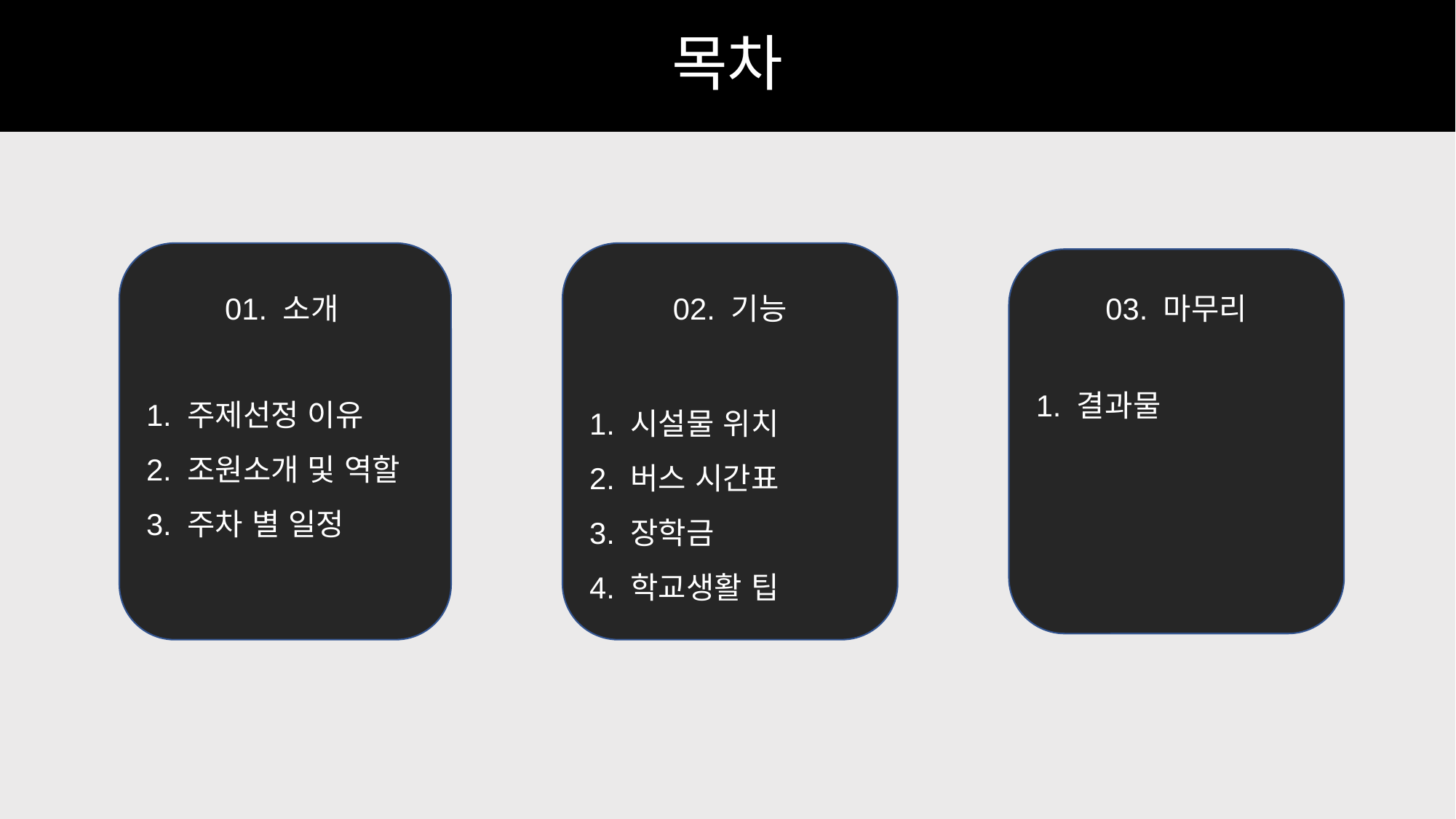

# 목차

시설물 위치
버스 시간표
장학금
학교생활 팁

02. 기능

주제선정 이유
조원소개 및 역할
주차 별 일정

01. 소개
1. 결과물

03. 마무리